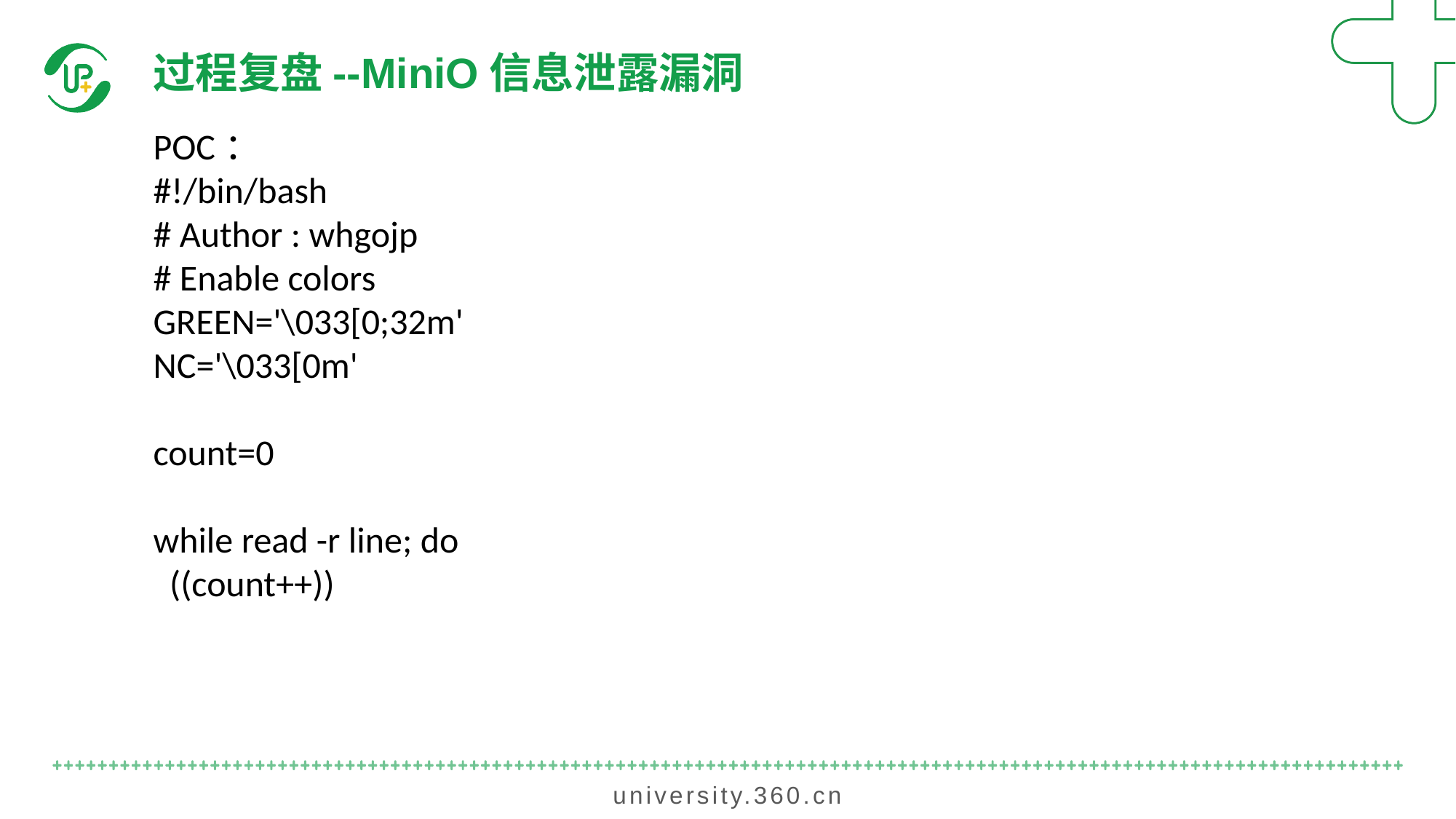

过程复盘--MiniO信息泄露漏洞
POC：
#!/bin/bash
# Author : whgojp
# Enable colors
GREEN='\033[0;32m'
NC='\033[0m'

count=0

while read -r line; do
  ((count++))